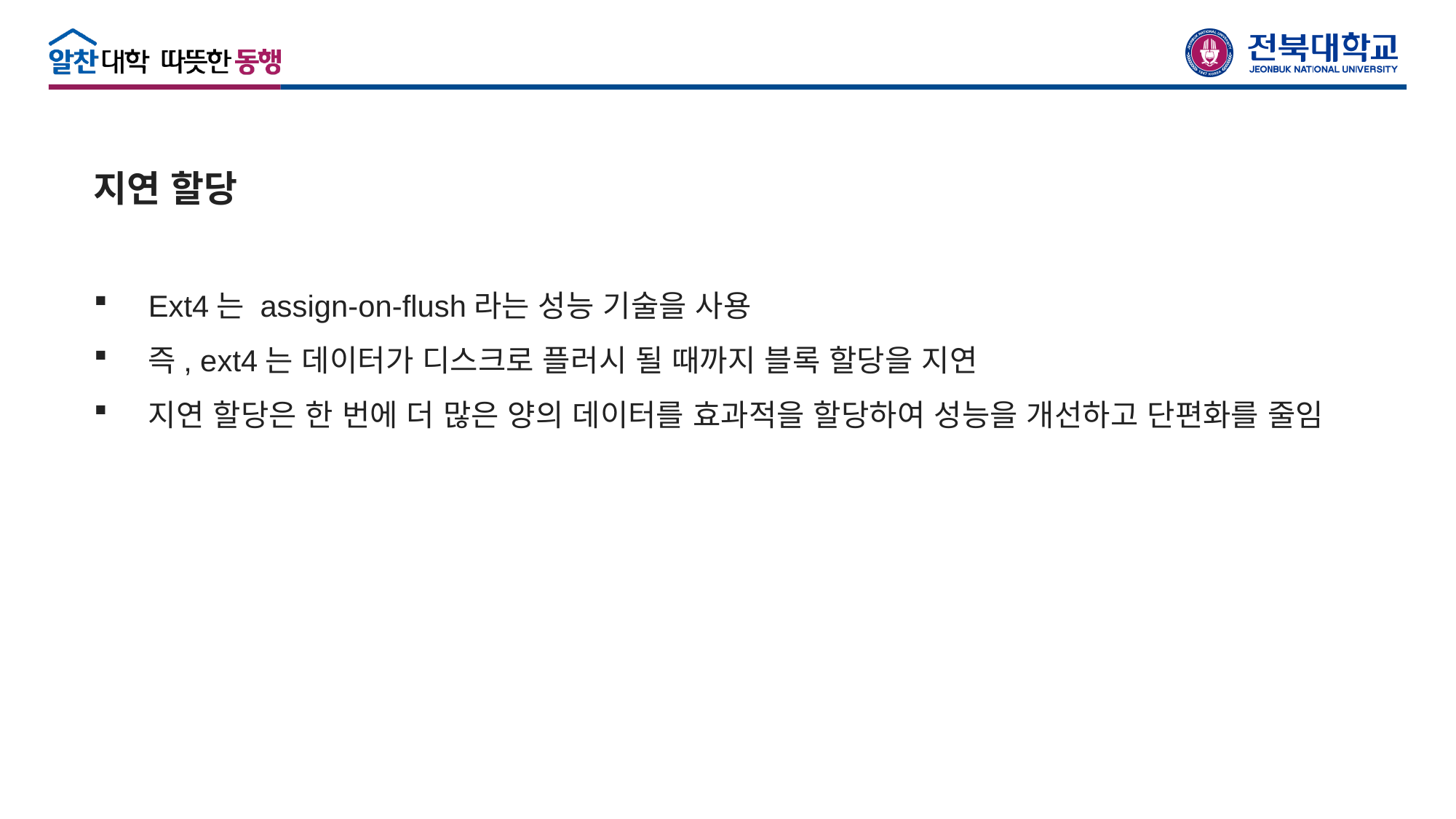

지연 할당
Ext4는 assign-on-flush라는 성능 기술을 사용
즉, ext4는 데이터가 디스크로 플러시 될 때까지 블록 할당을 지연
지연 할당은 한 번에 더 많은 양의 데이터를 효과적을 할당하여 성능을 개선하고 단편화를 줄임